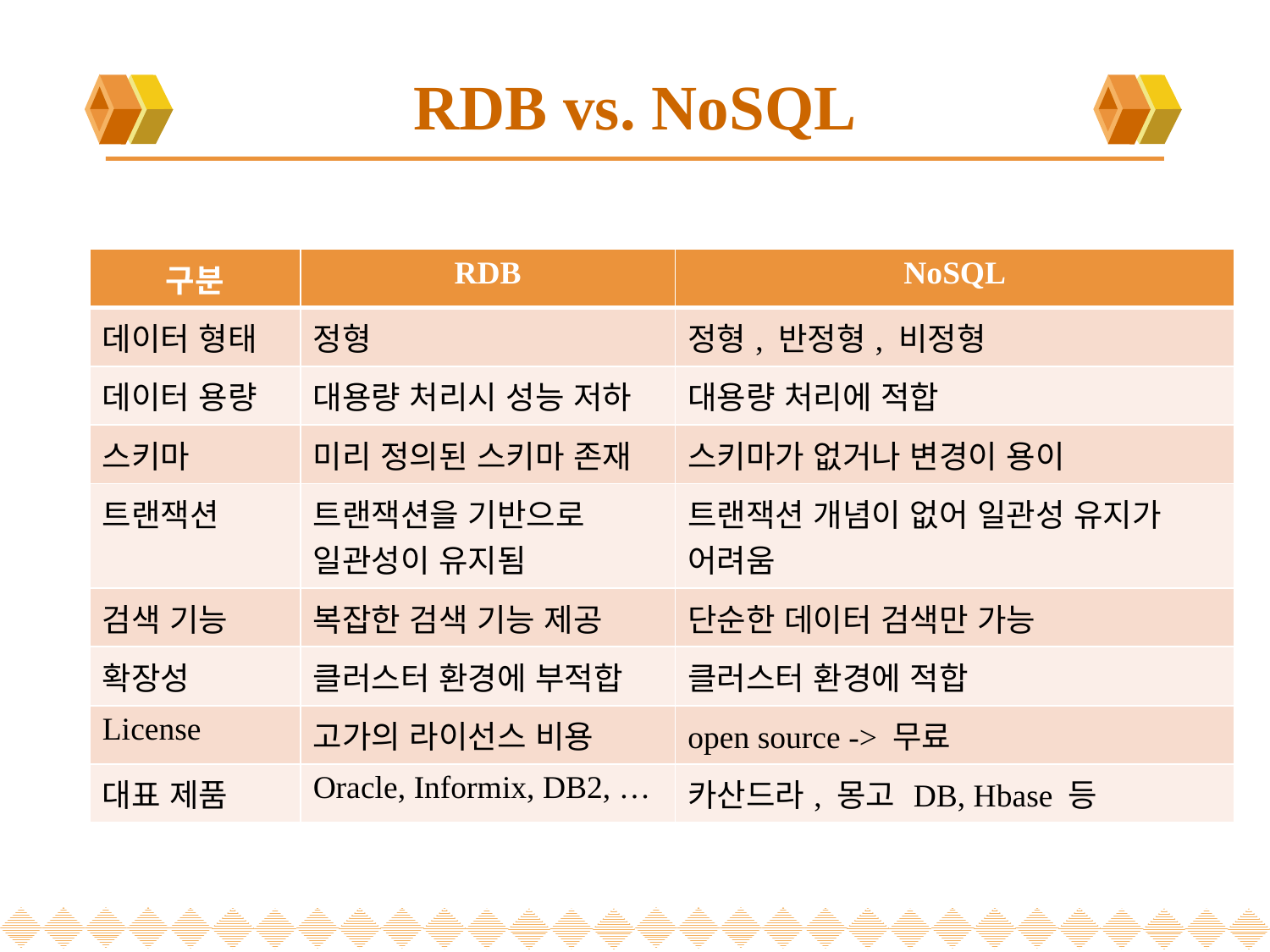

# RDB vs. NoSQL
| 구분 | RDB | NoSQL |
| --- | --- | --- |
| 데이터 형태 | 정형 | 정형, 반정형, 비정형 |
| 데이터 용량 | 대용량 처리시 성능 저하 | 대용량 처리에 적합 |
| 스키마 | 미리 정의된 스키마 존재 | 스키마가 없거나 변경이 용이 |
| 트랜잭션 | 트랜잭션을 기반으로 일관성이 유지됨 | 트랜잭션 개념이 없어 일관성 유지가 어려움 |
| 검색 기능 | 복잡한 검색 기능 제공 | 단순한 데이터 검색만 가능 |
| 확장성 | 클러스터 환경에 부적합 | 클러스터 환경에 적합 |
| License | 고가의 라이선스 비용 | open source -> 무료 |
| 대표 제품 | Oracle, Informix, DB2, … | 카산드라, 몽고 DB, Hbase 등 |